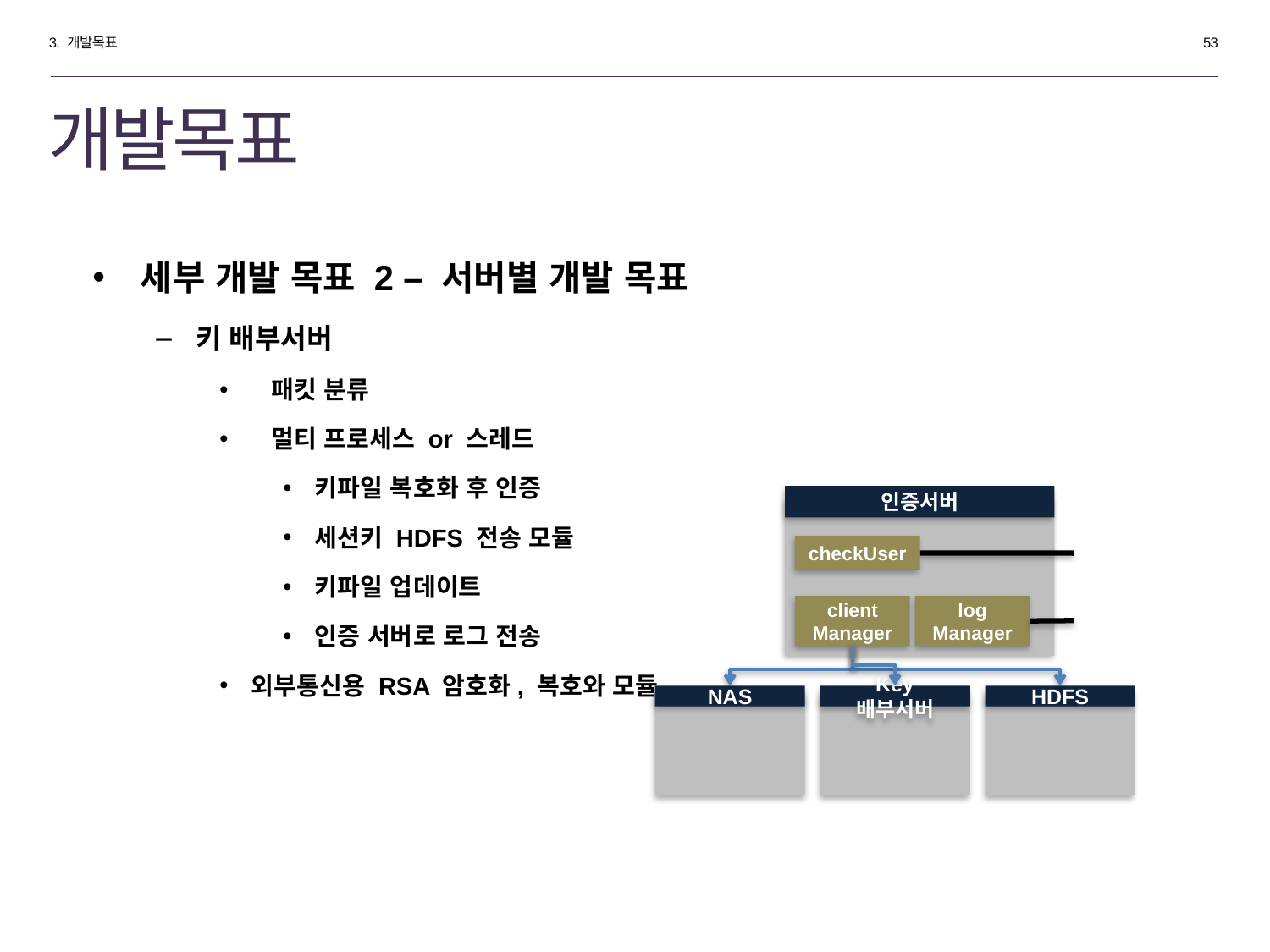

3. 개발목표
53
# 개발목표
세부 개발 목표 2 – 서버별 개발 목표
키 배부서버
  패킷 분류
  멀티 프로세스 or 스레드
키파일 복호화 후 인증
세션키 HDFS 전송 모듈
키파일 업데이트
인증 서버로 로그 전송
외부통신용 RSA 암호화, 복호와 모듈
인증서버

checkUser
client
Manager
log
Manager
NAS

Key 배부서버

HDFS